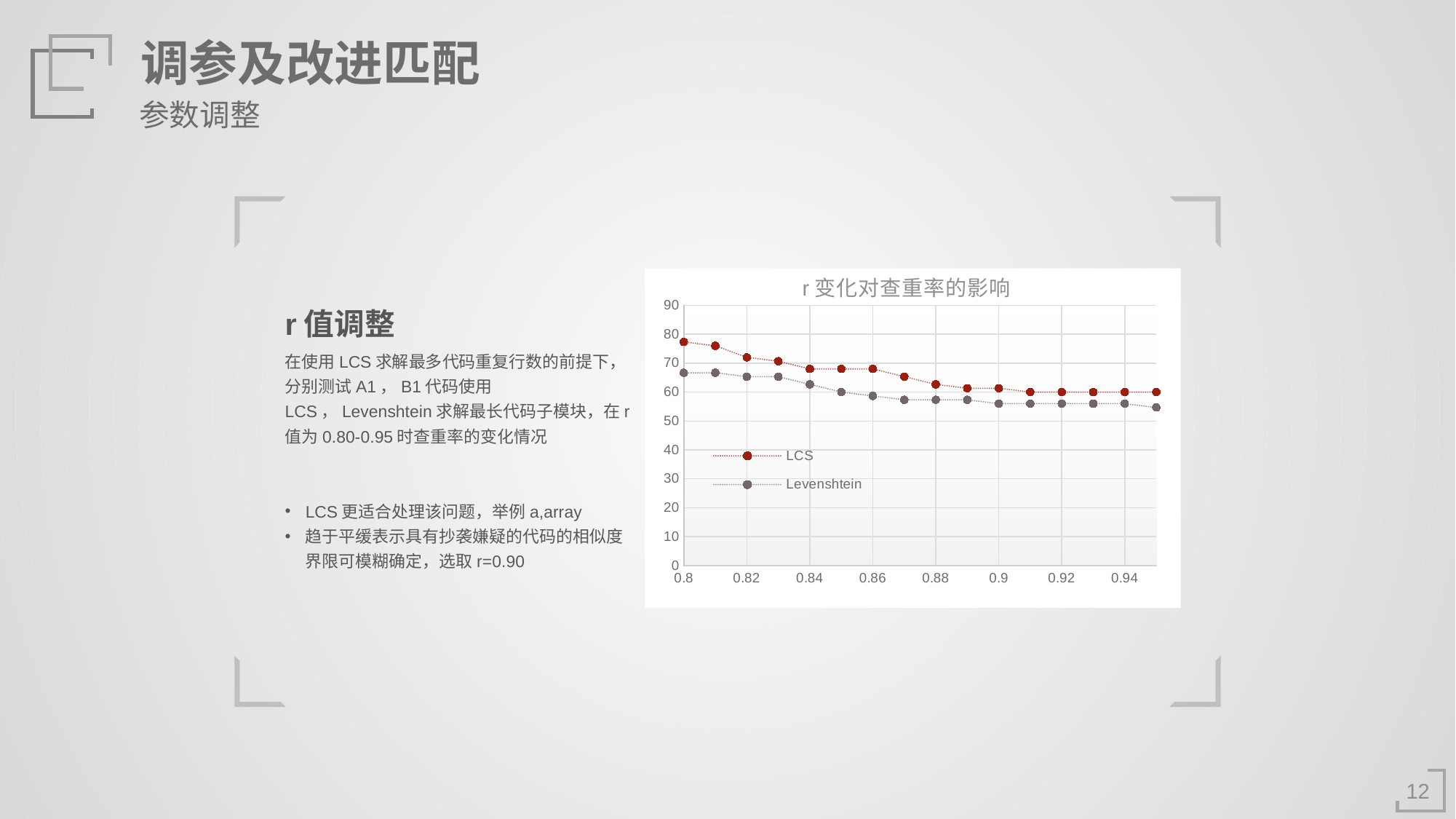

调参及改进匹配
参数调整

### Chart: r变化对查重率的影响

| Category | LCS | Levenshtein |
|---|---|---|
r值调整
在使用LCS求解最多代码重复行数的前提下，分别测试A1，B1代码使用LCS，Levenshtein求解最长代码子模块，在r值为0.80-0.95时查重率的变化情况

LCS更适合处理该问题，举例a,array
趋于平缓表示具有抄袭嫌疑的代码的相似度界限可模糊确定，选取r=0.90